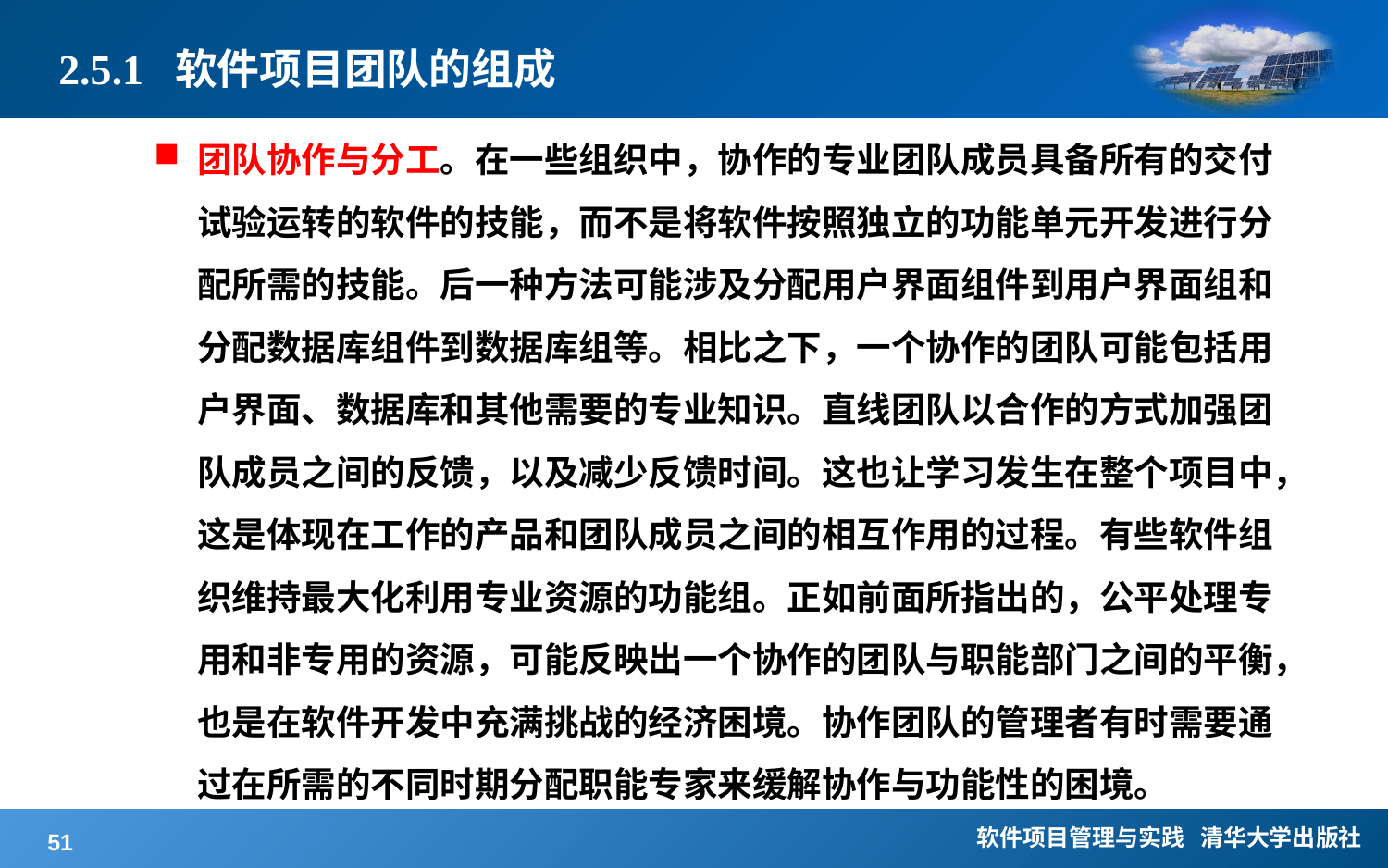

# 2.5.1  软件项目团队的组成
团队协作与分工。在一些组织中，协作的专业团队成员具备所有的交付试验运转的软件的技能，而不是将软件按照独立的功能单元开发进行分配所需的技能。后一种方法可能涉及分配用户界面组件到用户界面组和分配数据库组件到数据库组等。相比之下，一个协作的团队可能包括用户界面、数据库和其他需要的专业知识。直线团队以合作的方式加强团队成员之间的反馈，以及减少反馈时间。这也让学习发生在整个项目中，这是体现在工作的产品和团队成员之间的相互作用的过程。有些软件组织维持最大化利用专业资源的功能组。正如前面所指出的，公平处理专用和非专用的资源，可能反映出一个协作的团队与职能部门之间的平衡，也是在软件开发中充满挑战的经济困境。协作团队的管理者有时需要通过在所需的不同时期分配职能专家来缓解协作与功能性的困境。